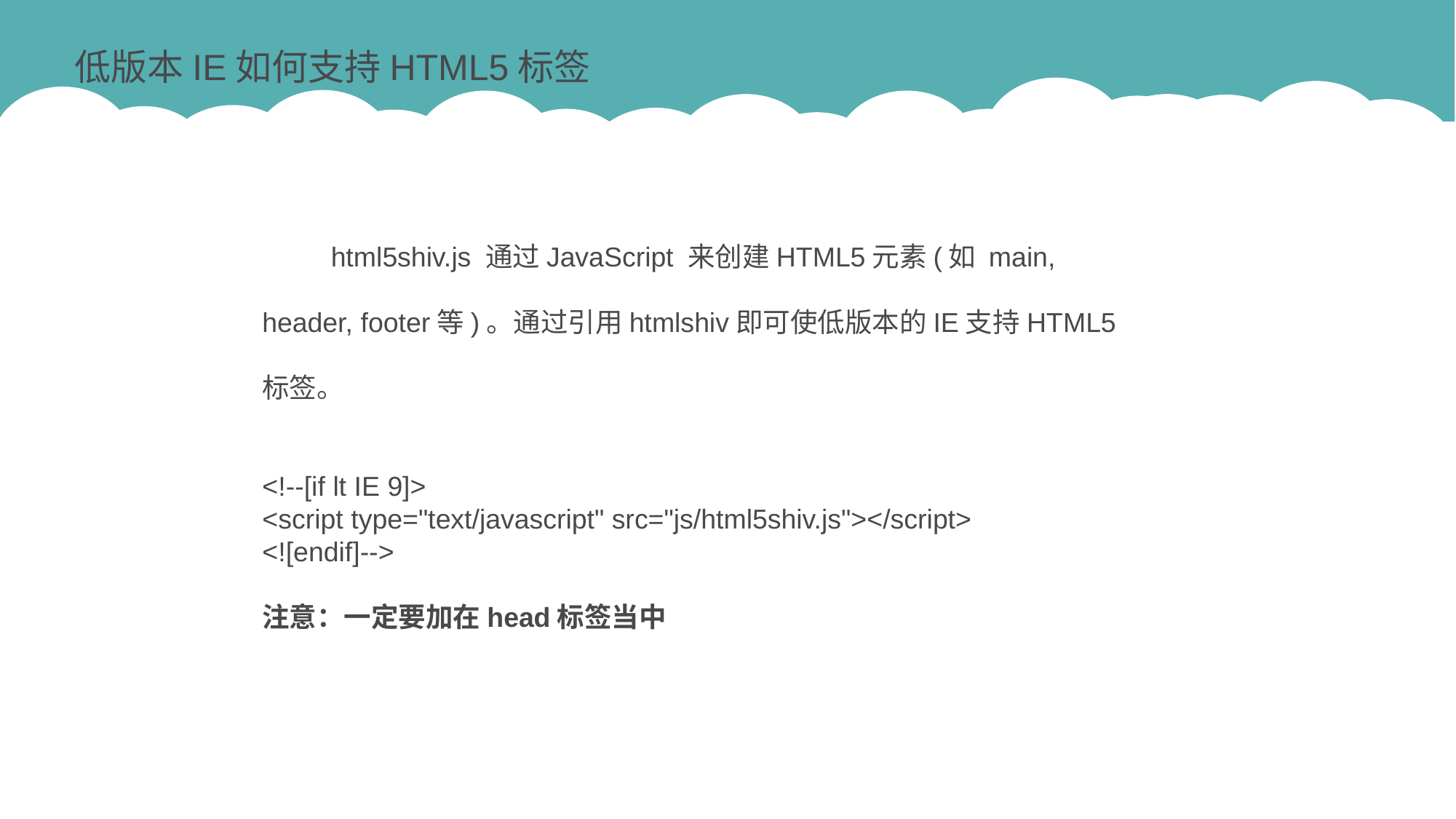

低版本IE如何支持HTML5标签
         html5shiv.js 通过JavaScript 来创建HTML5元素(如 main, header, footer等)。通过引用htmlshiv即可使低版本的IE支持HTML5标签。

<!--[if lt IE 9]>
<script type="text/javascript" src="js/html5shiv.js"></script>
<![endif]-->
注意：一定要加在head标签当中